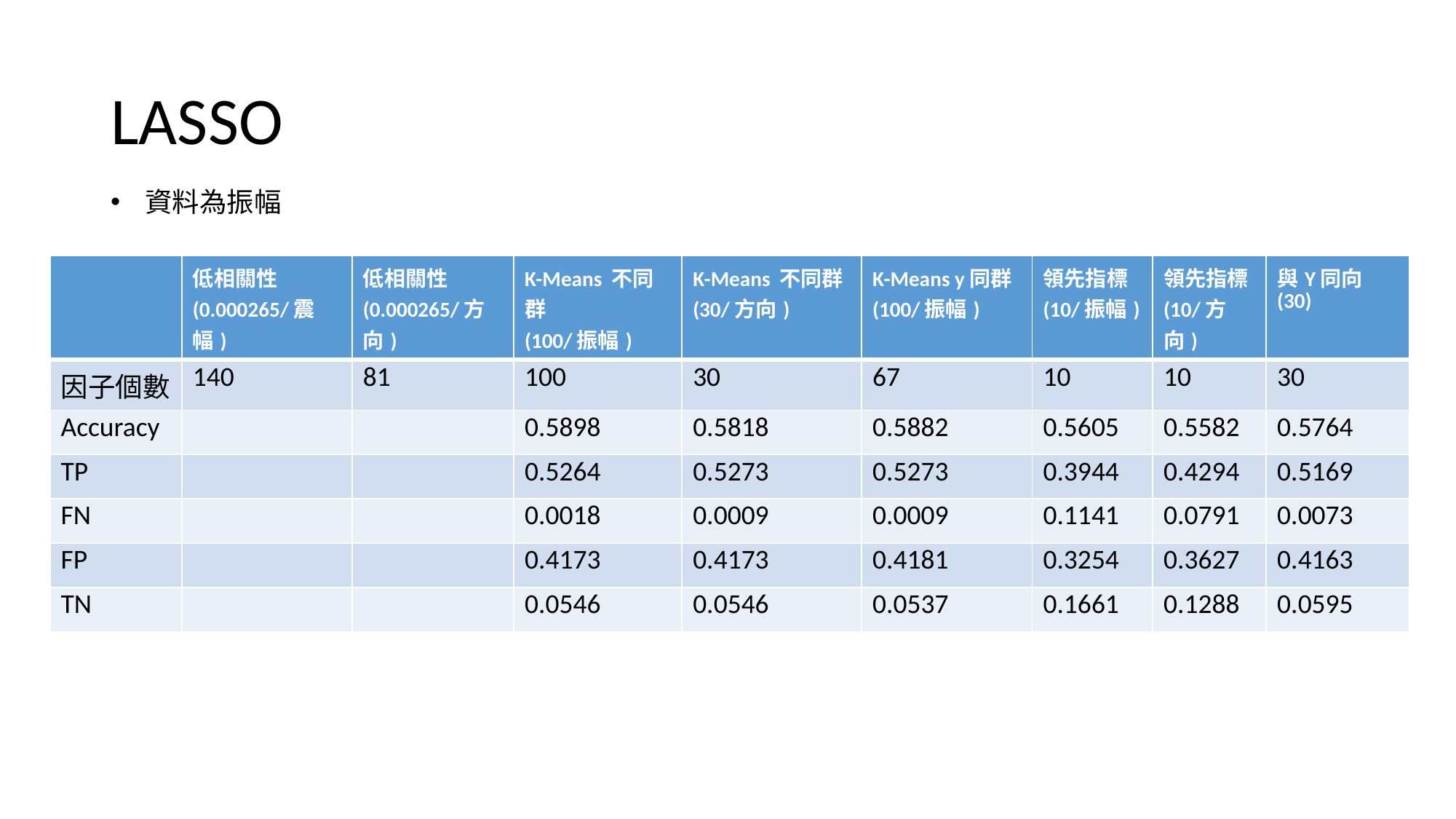

# LASSO
資料為振幅
|  | 低相關性(0.000265/震幅) | 低相關性(0.000265/方向) | K-Means 不同群 (100/振幅) | K-Means 不同群 (30/方向) | K-Means y同群 (100/振幅) | 領先指標 (10/振幅) | 領先指標 (10/方向) | 與Y同向 (30) |
| --- | --- | --- | --- | --- | --- | --- | --- | --- |
| 因子個數 | 140 | 81 | 100 | 30 | 67 | 10 | 10 | 30 |
| Accuracy |  |  | 0.5898 | 0.5818 | 0.5882 | 0.5605 | 0.5582 | 0.5764 |
| TP |  |  | 0.5264 | 0.5273 | 0.5273 | 0.3944 | 0.4294 | 0.5169 |
| FN |  |  | 0.0018 | 0.0009 | 0.0009 | 0.1141 | 0.0791 | 0.0073 |
| FP |  |  | 0.4173 | 0.4173 | 0.4181 | 0.3254 | 0.3627 | 0.4163 |
| TN |  |  | 0.0546 | 0.0546 | 0.0537 | 0.1661 | 0.1288 | 0.0595 |